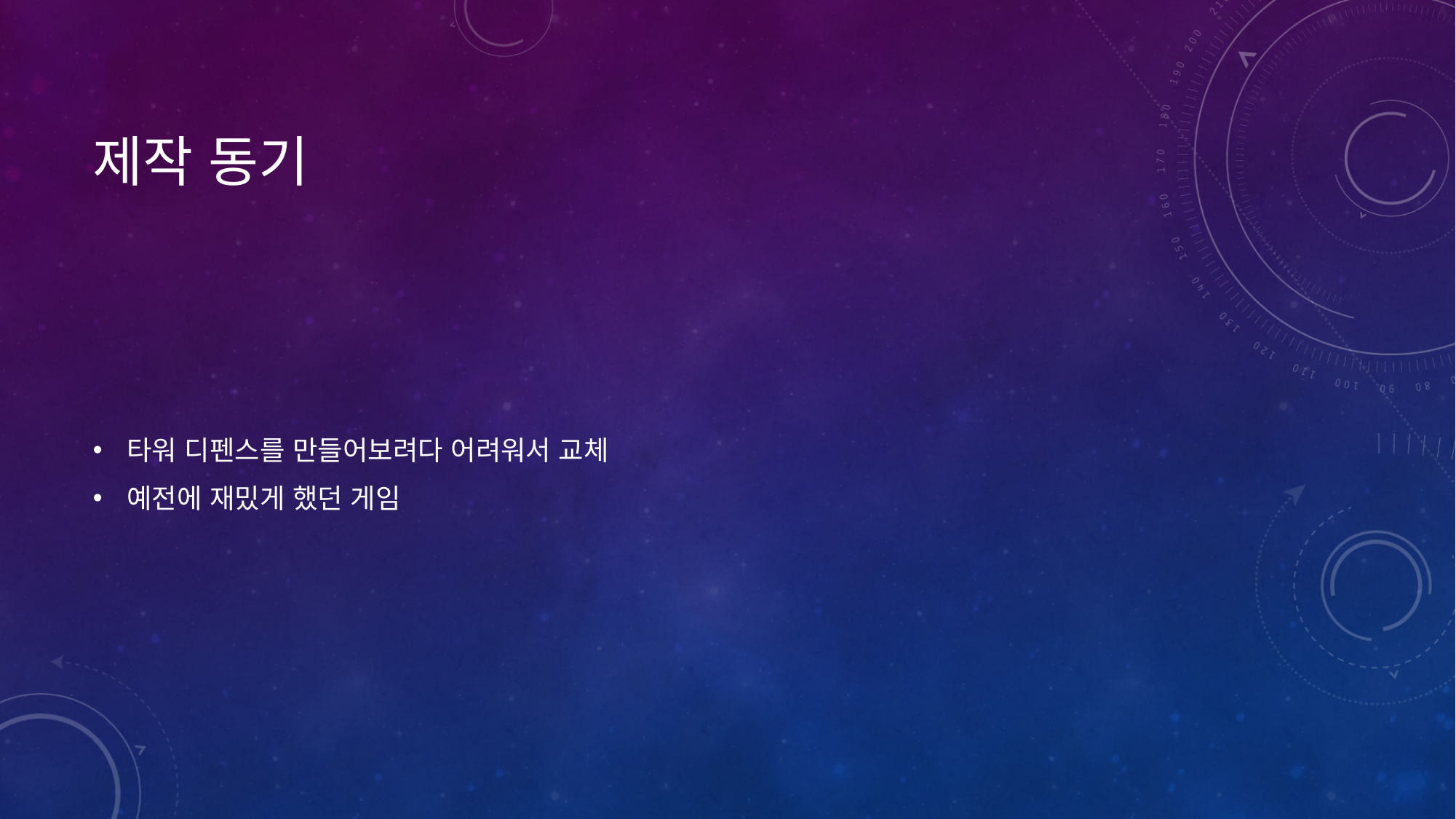

# 제작 동기

타워 디펜스를 만들어보려다 어려워서 교체
예전에 재밌게 했던 게임